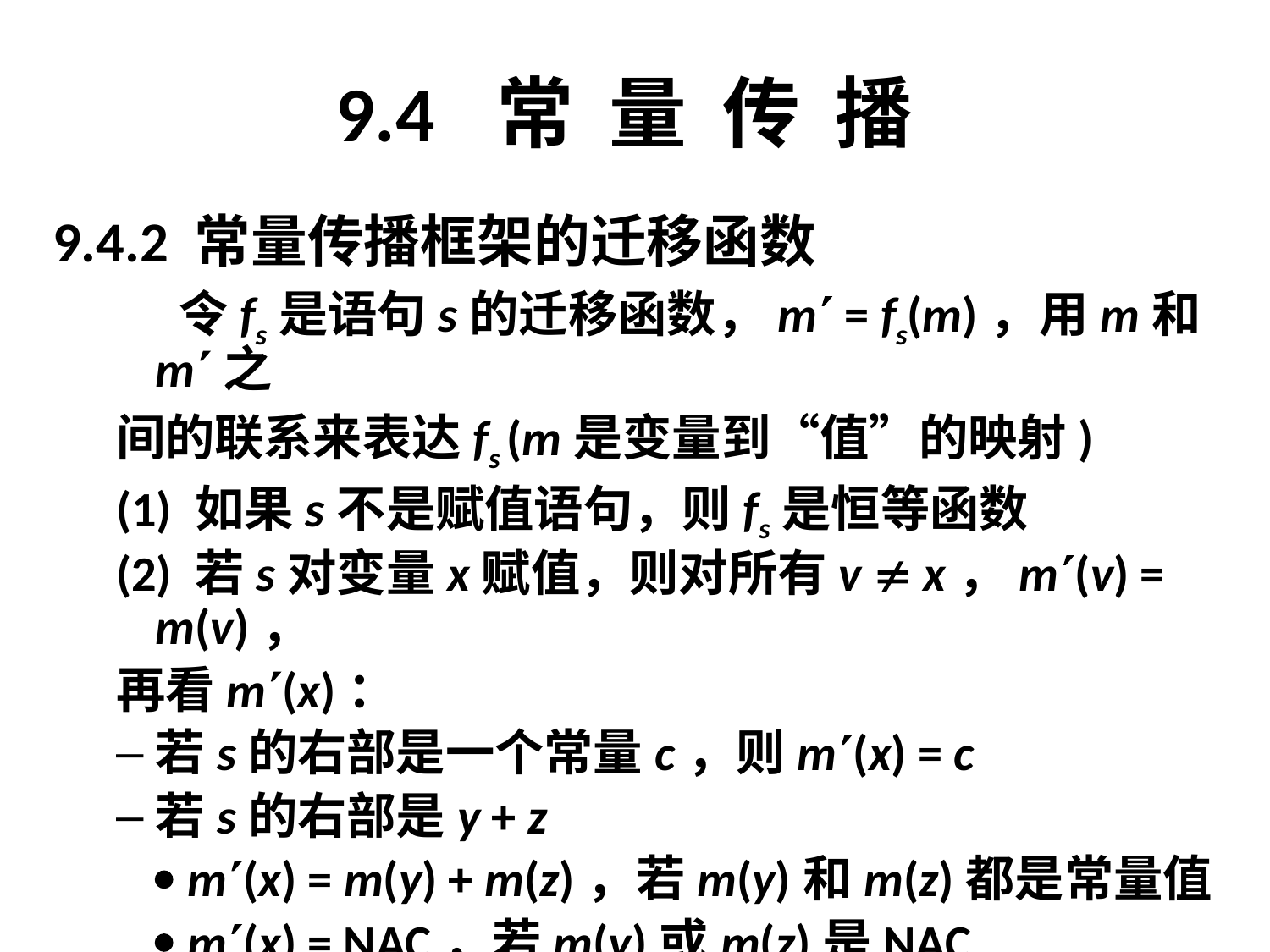

# 9.4  常  量  传  播
9.4.2 常量传播框架的迁移函数
	 令fs是语句s的迁移函数，m′ = fs(m)，用m和m′之
间的联系来表达fs (m是变量到“值”的映射)
(1) 如果s不是赋值语句，则fs是恒等函数
(2) 若s对变量x赋值，则对所有v ≠ x，m′(v) = m(v)，
再看m′(x)：
若s的右部是一个常量c，则m′(x) = c
若s的右部是y + z
	• m′(x) = m(y) + m(z)，若m(y)和m(z)都是常量值
	• m′(x) = NAC，若m(y)或m(z)是NAC
	• m′(x) = UNDEF， 否则